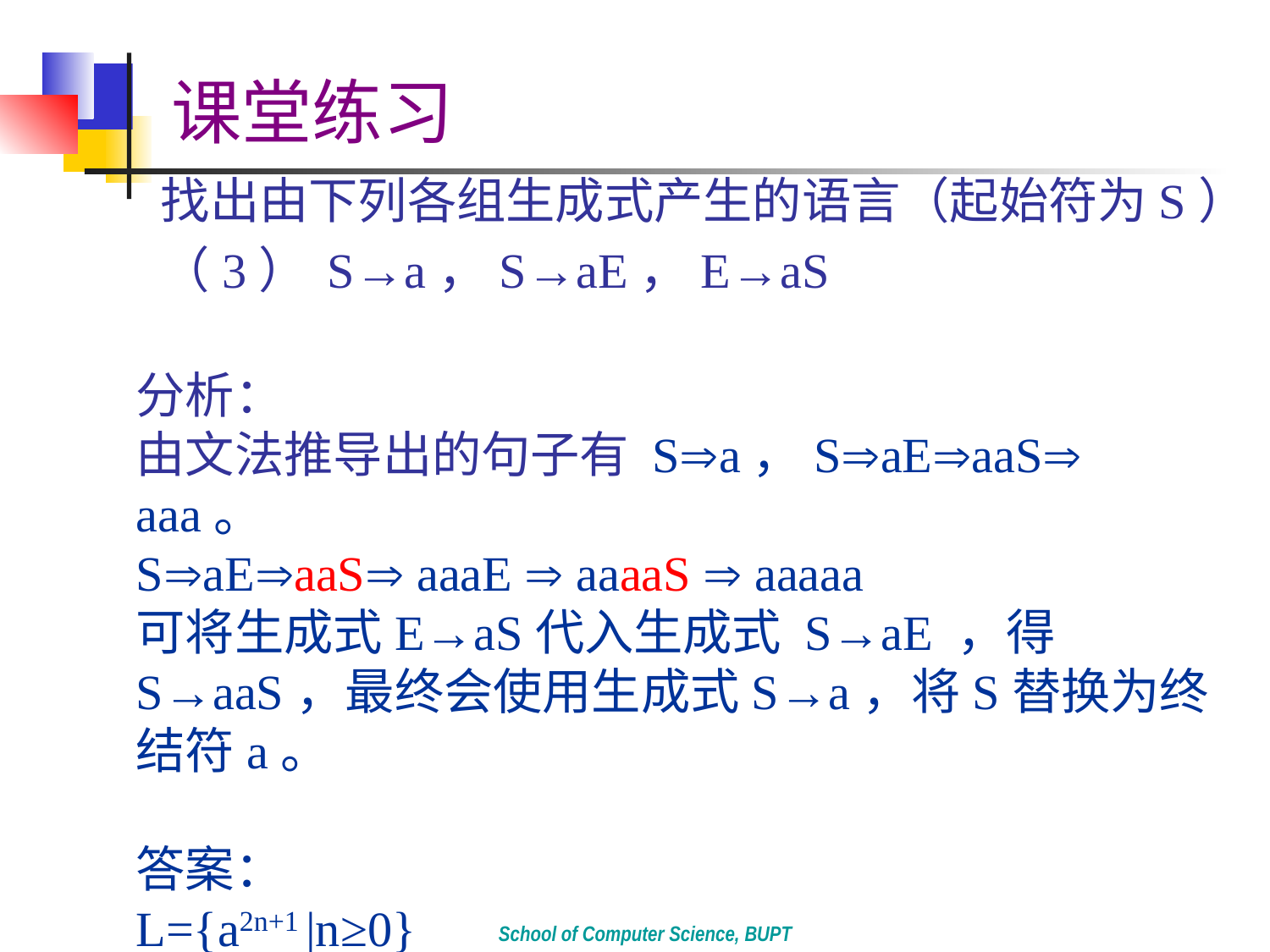

# 课堂练习
找出由下列各组生成式产生的语言（起始符为S）
（3）	S→a，S→aE，E→aS

分析：
由文法推导出的句子有 S⇒a，S⇒aE⇒aaS⇒ aaa。
S⇒aE⇒aaS⇒ aaaE ⇒ aaaaS ⇒ aaaaa
可将生成式E→aS代入生成式 S→aE ，得S→aaS，最终会使用生成式S→a，将S替换为终结符a。

答案：
L={a2n+1 |n≥0}

School of Computer Science, BUPT
35